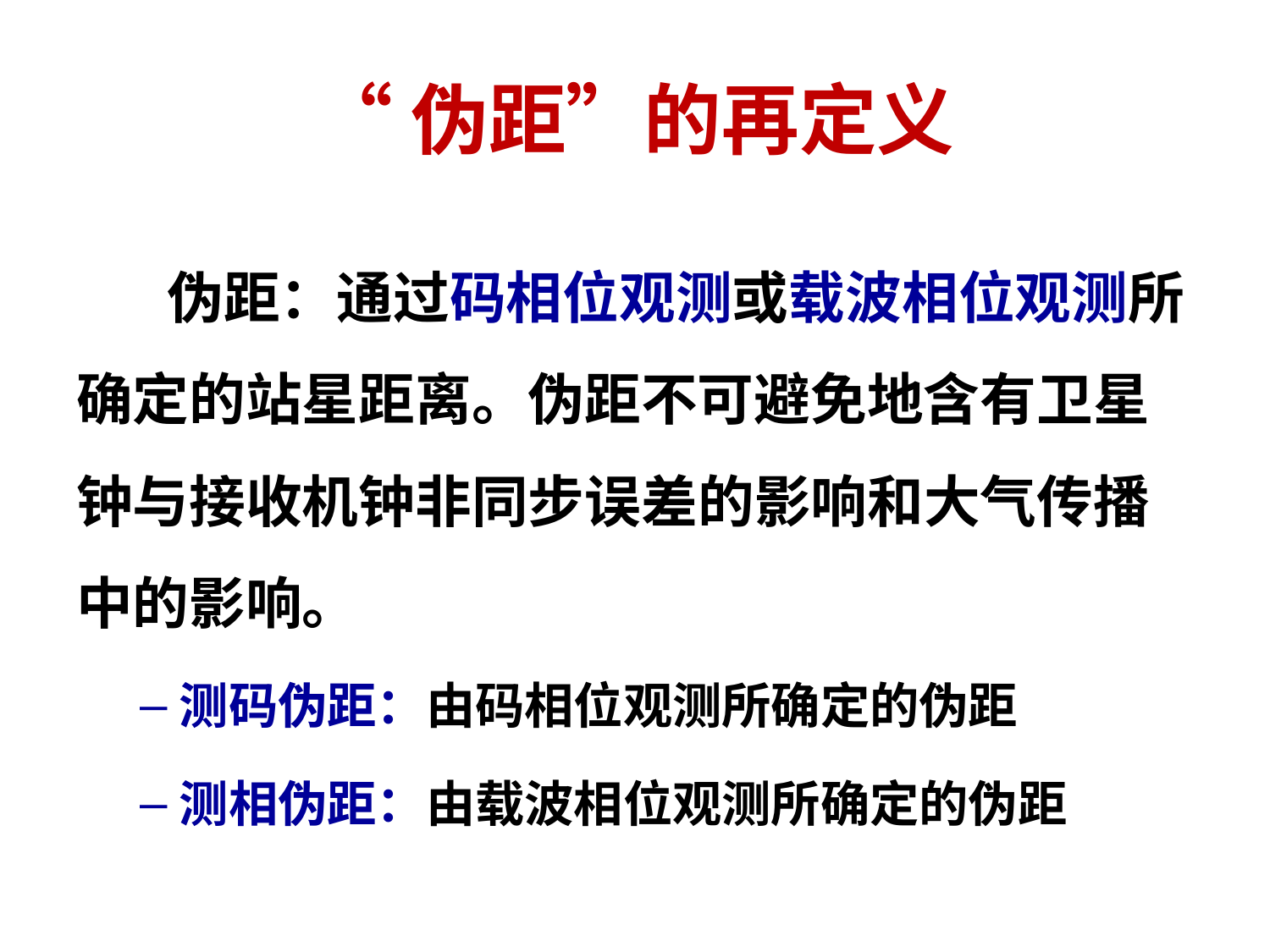

# “伪距”的再定义
      伪距：通过码相位观测或载波相位观测所确定的站星距离。伪距不可避免地含有卫星钟与接收机钟非同步误差的影响和大气传播中的影响。
测码伪距：由码相位观测所确定的伪距
测相伪距：由载波相位观测所确定的伪距